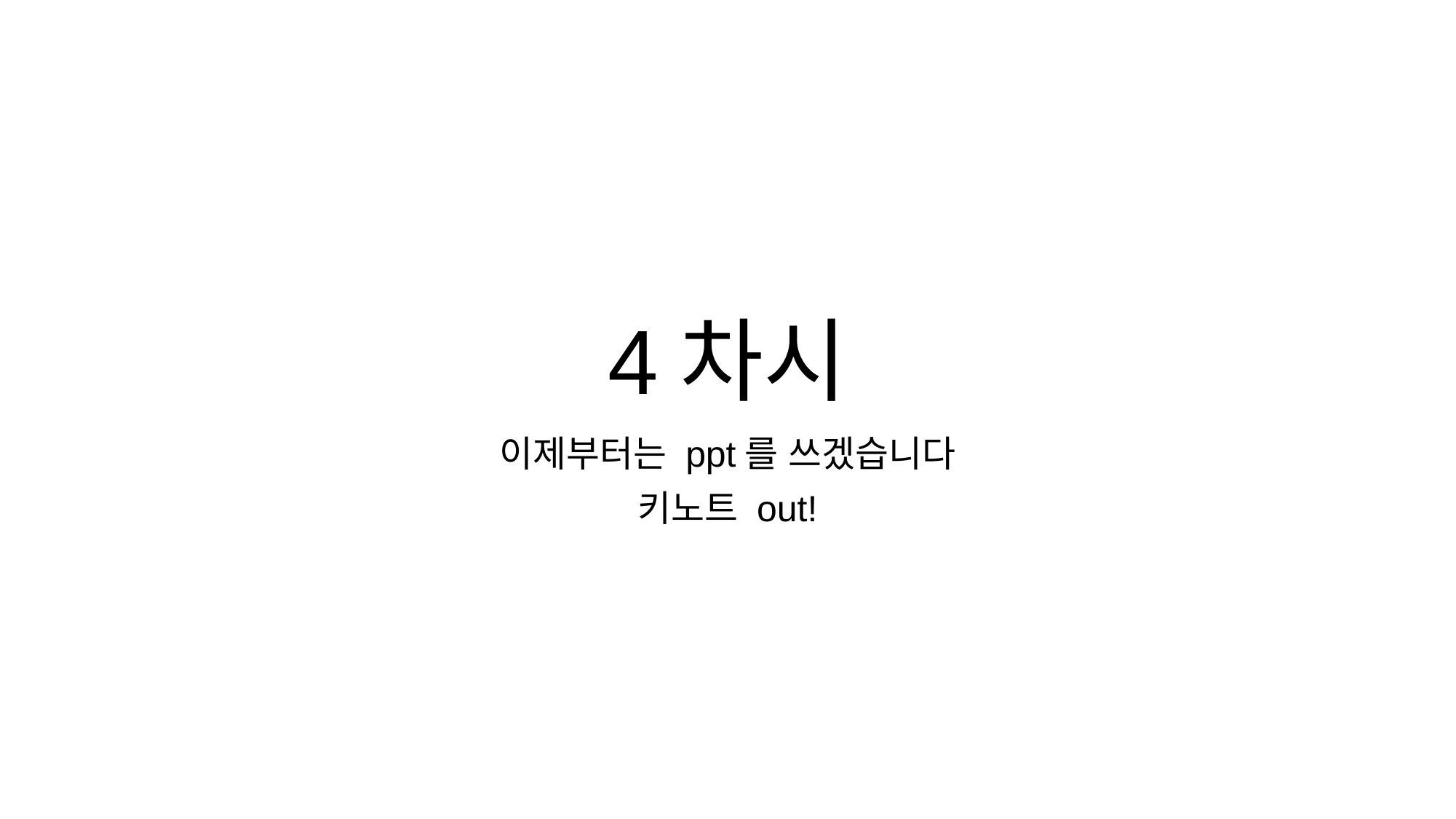

# 4차시
이제부터는 ppt를 쓰겠습니다
키노트 out!